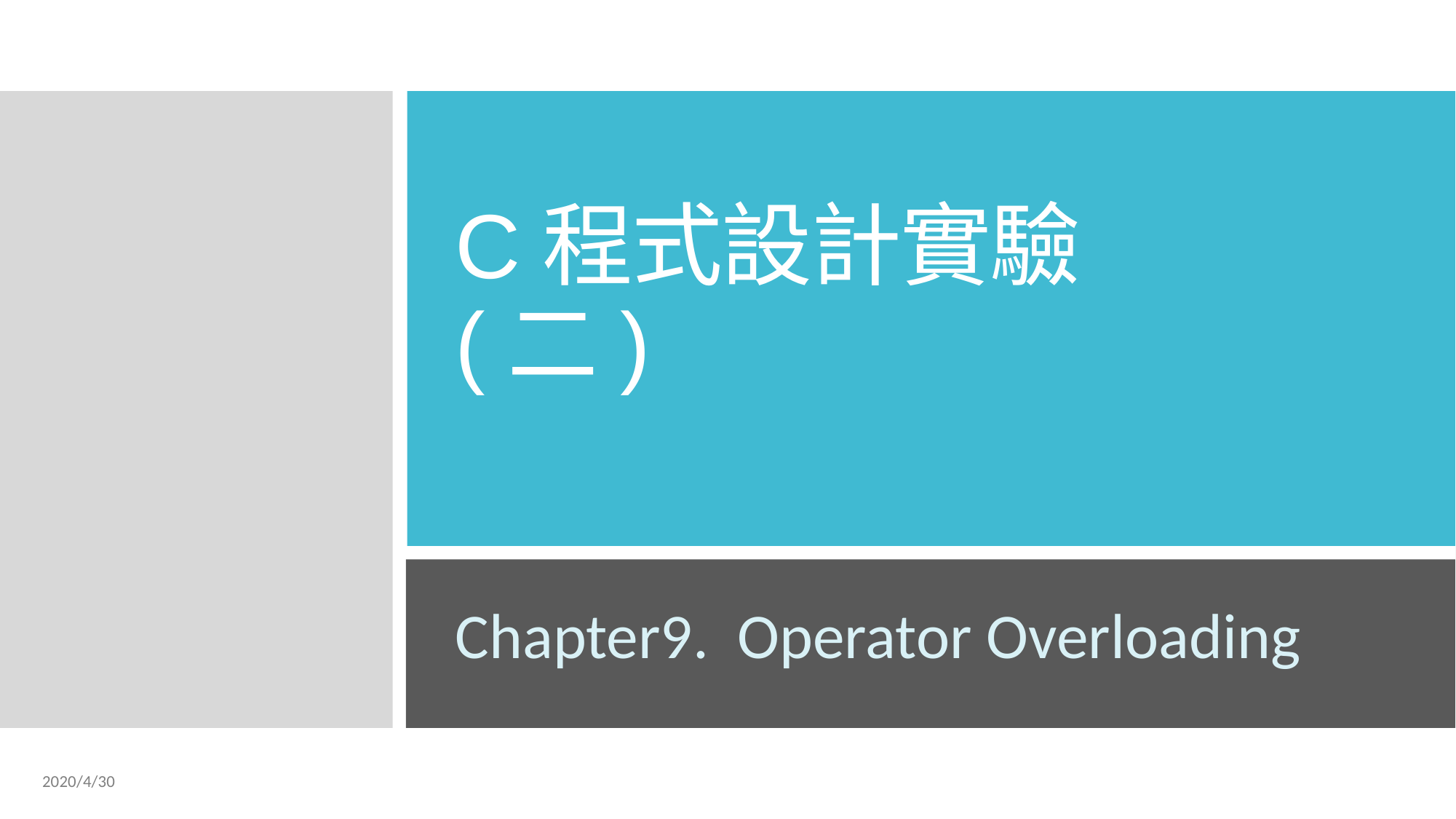

# C程式設計實驗(二)

Chapter9.  Operator Overloading
2020/4/30
1